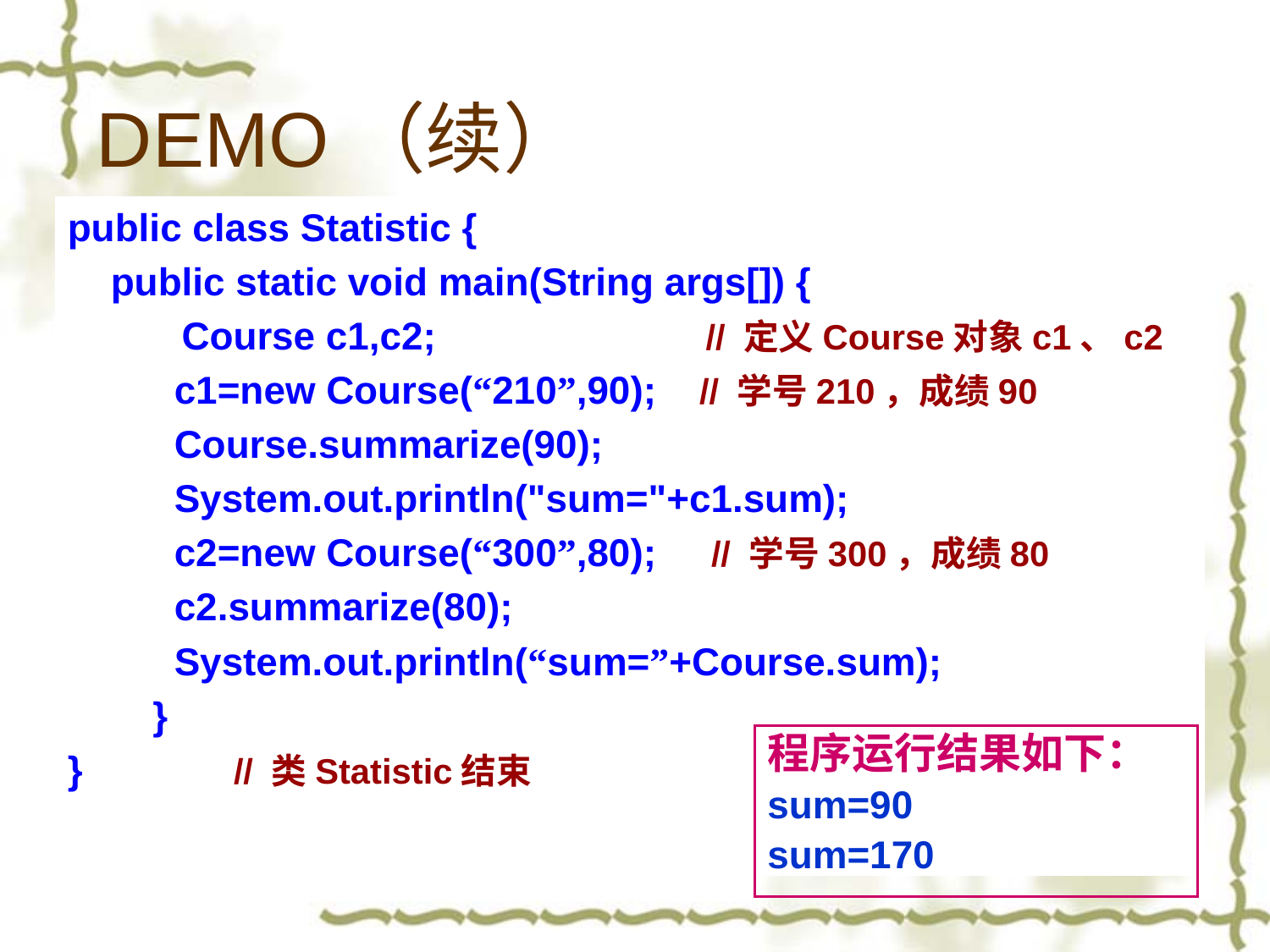

# DEMO（续）
public class Statistic {
    public static void main(String args[]) {
	 Course c1,c2;                         // 定义Course对象c1、c2
    c1=new Course(“210”,90);    // 学号210，成绩90
    Course.summarize(90);
    System.out.println("sum="+c1.sum);
    c2=new Course(“300”,80);	   // 学号300，成绩80
    c2.summarize(80);
    System.out.println(“sum=”+Course.sum);
  }
}              // 类Statistic结束
程序运行结果如下：
sum=90
sum=170